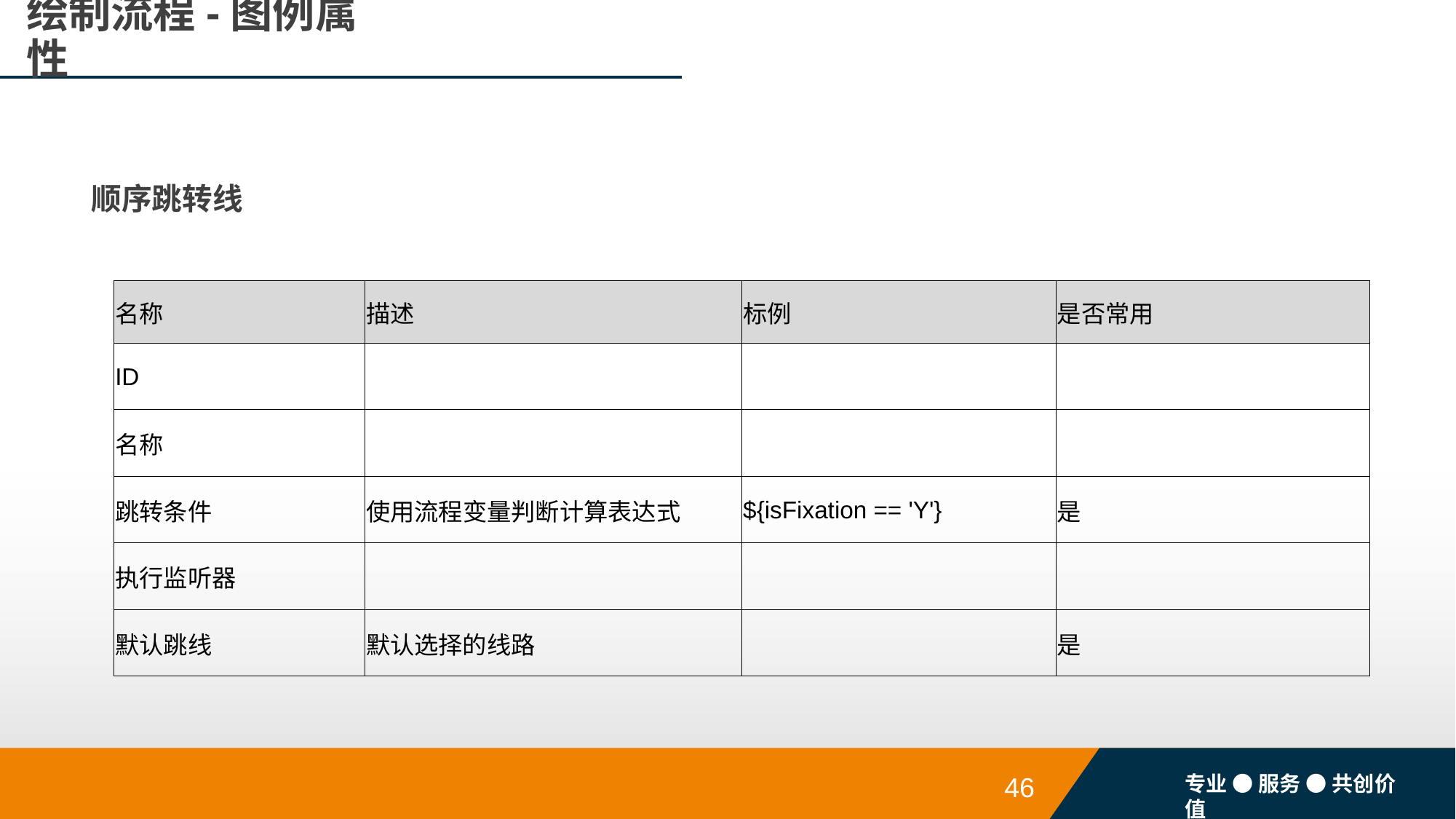

# 绘制流程-图例属性
顺序跳转线

| 名称 | 描述 | 标例 | 是否常用 |
| --- | --- | --- | --- |
| ID |  |  |  |
| 名称 |  |  |  |
| 跳转条件 | 使用流程变量判断计算表达式 | ${isFixation == 'Y'} | 是 |
| 执行监听器 |  |  |  |
| 默认跳线 | 默认选择的线路 |  | 是 |